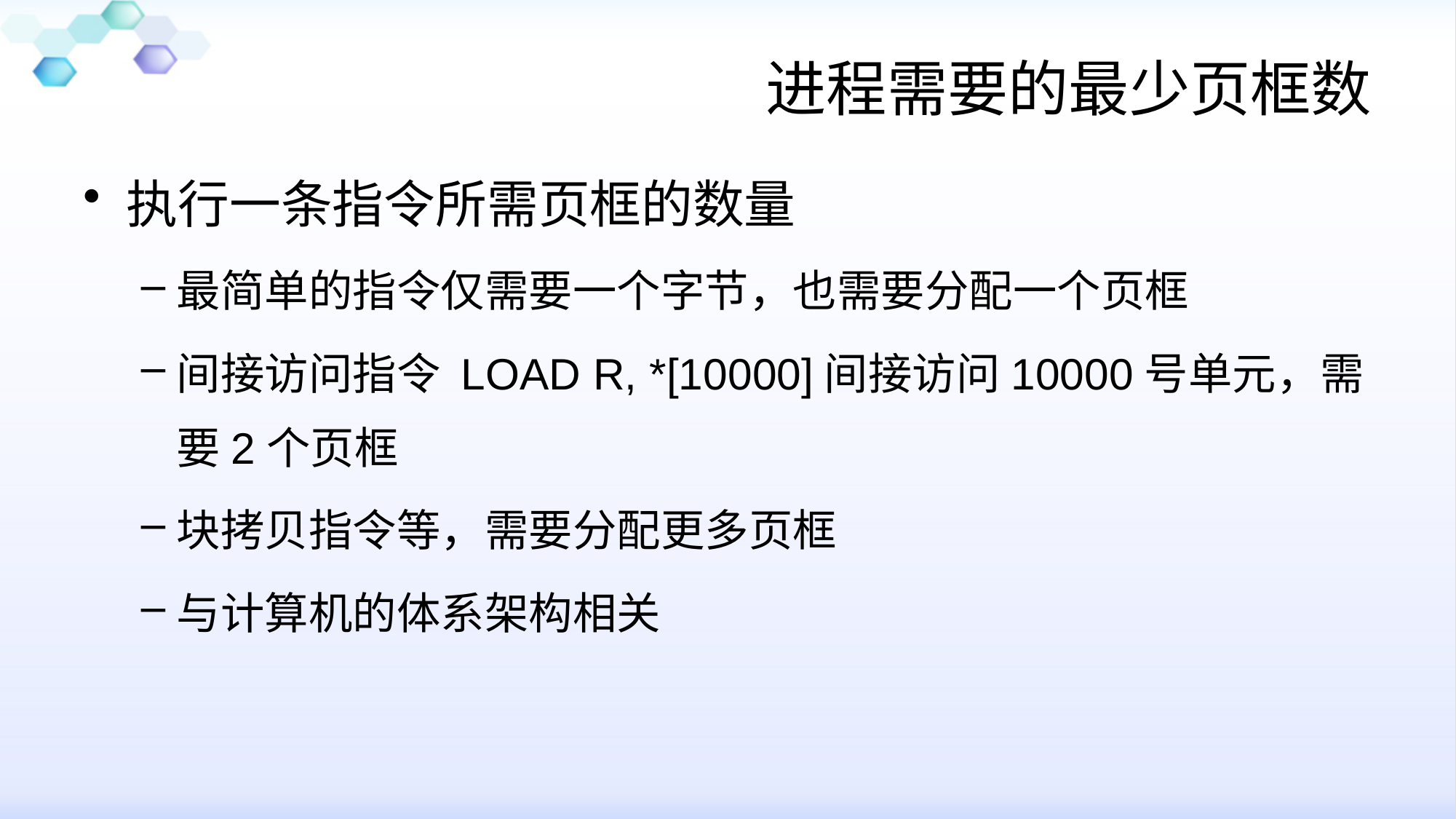

# 进程需要的最少页框数
执行一条指令所需页框的数量
最简单的指令仅需要一个字节，也需要分配一个页框
间接访问指令 LOAD R, *[10000]间接访问10000号单元，需要2个页框
块拷贝指令等，需要分配更多页框
与计算机的体系架构相关